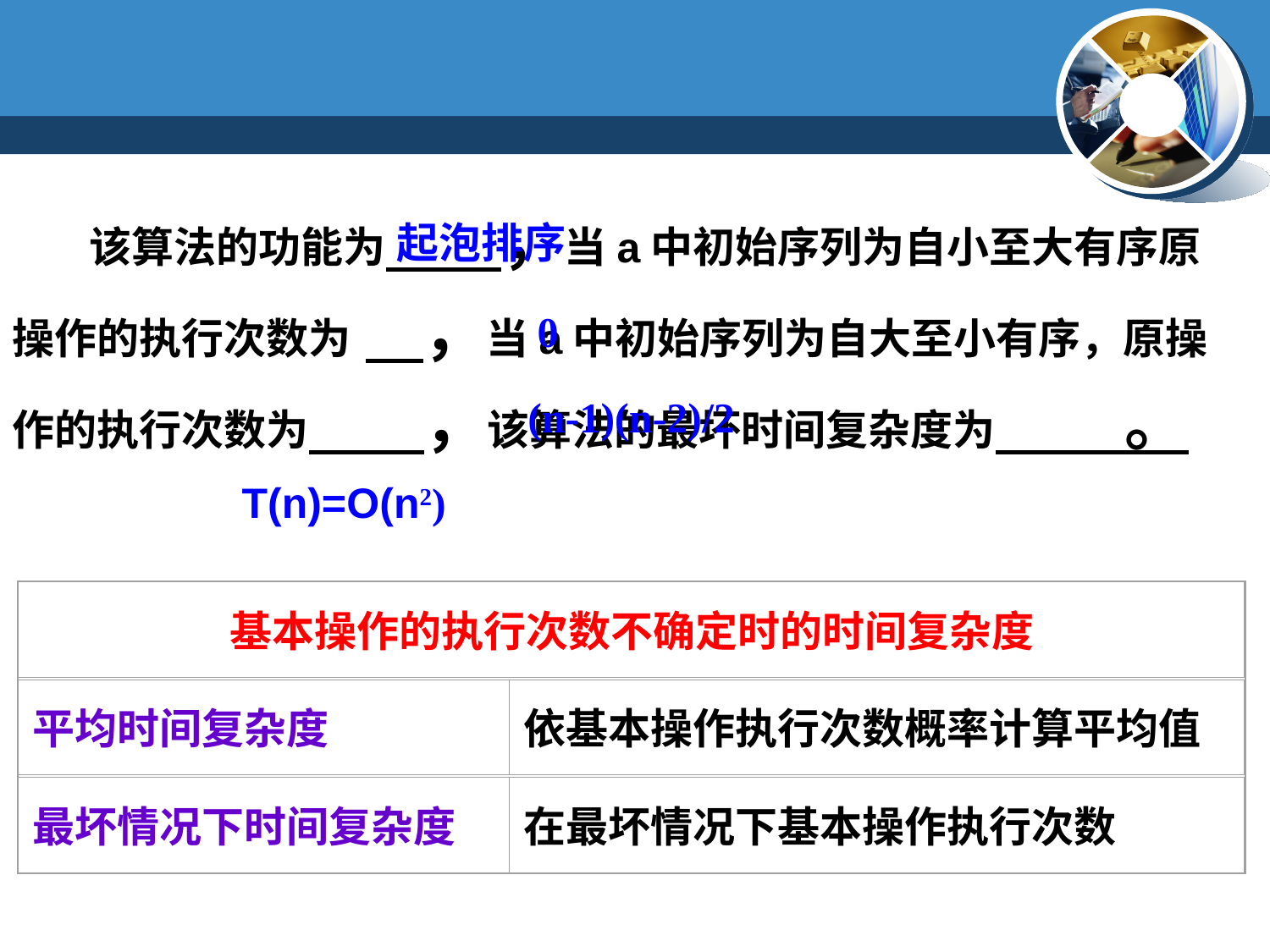

该算法的功能为        ，当a中初始序列为自小至大有序原操作的执行次数为     ，当a中初始序列为自大至小有序，原操作的执行次数为        ，该算法的最坏时间复杂度为         。
起泡排序
0
(n-1)(n-2)/2
T(n)=O(n2)

基本操作的执行次数不确定时的时间复杂度

平均时间复杂度

依基本操作执行次数概率计算平均值

最坏情况下时间复杂度

在最坏情况下基本操作执行次数